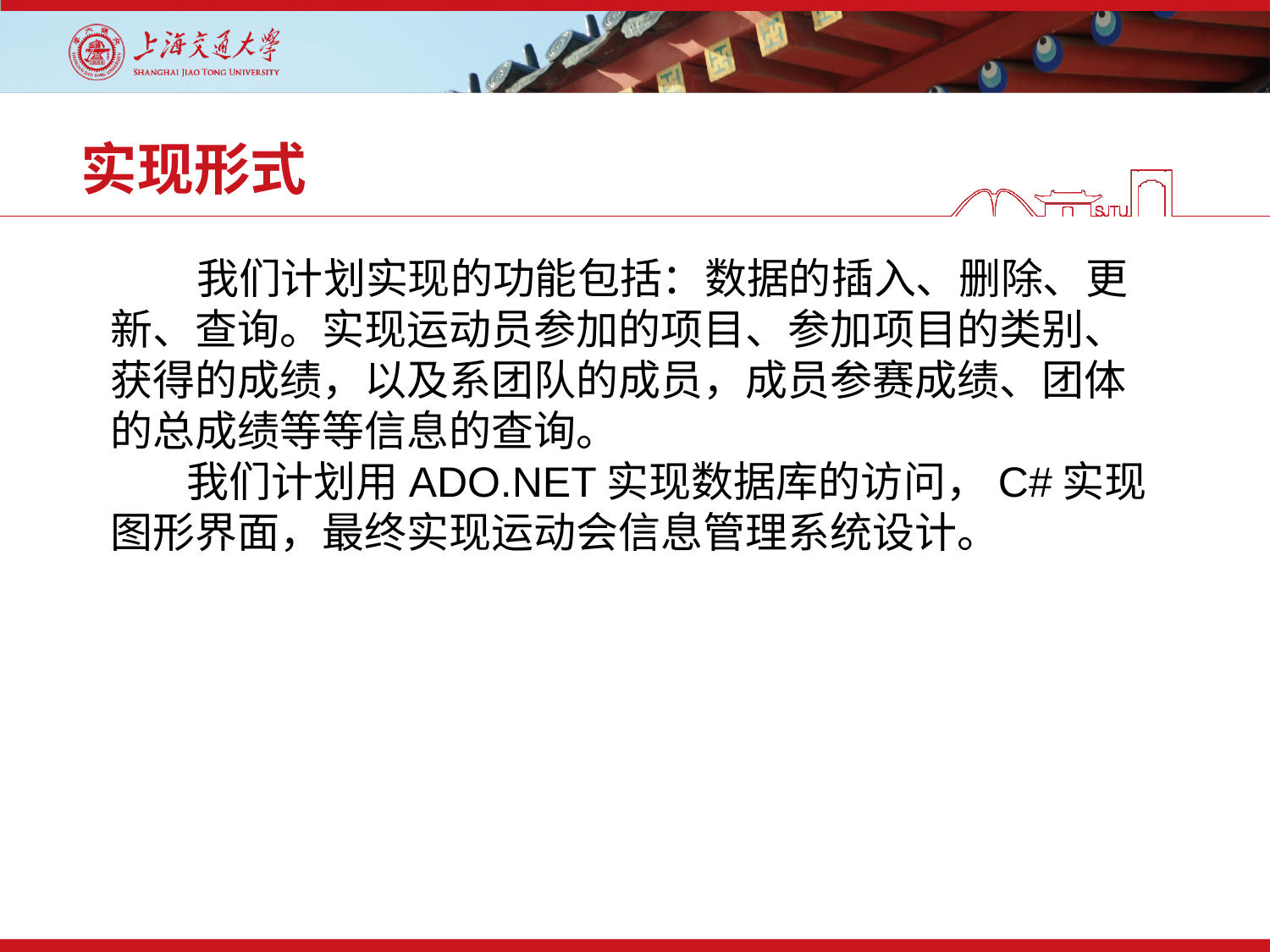

# 实现形式
        我们计划实现的功能包括：数据的插入、删除、更新、查询。实现运动员参加的项目、参加项目的类别、获得的成绩，以及系团队的成员，成员参赛成绩、团体的总成绩等等信息的查询。
       我们计划用ADO.NET实现数据库的访问，C#实现图形界面，最终实现运动会信息管理系统设计。